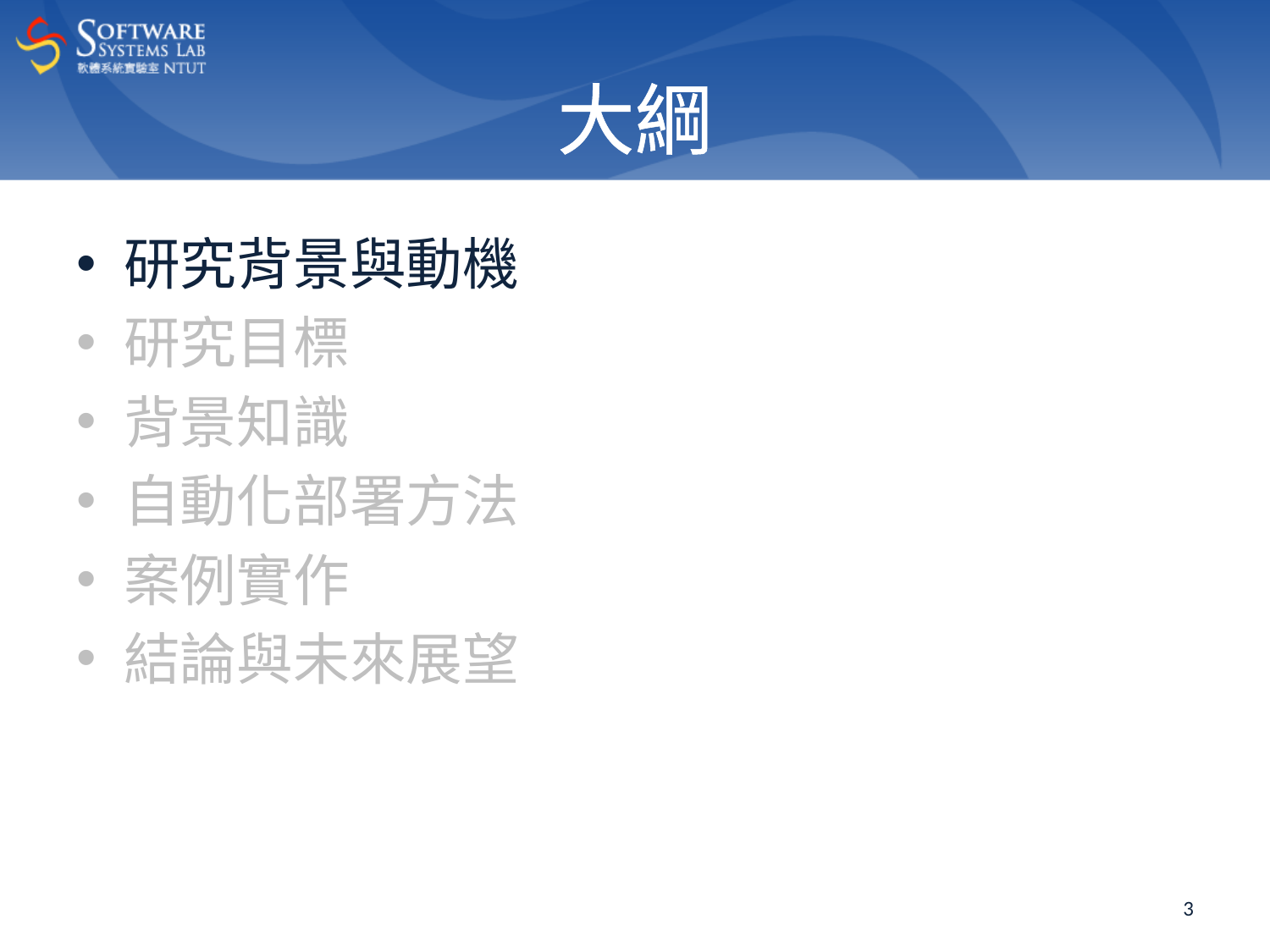

# 大綱
研究背景與動機
研究目標
背景知識
自動化部署方法
案例實作
結論與未來展望

3